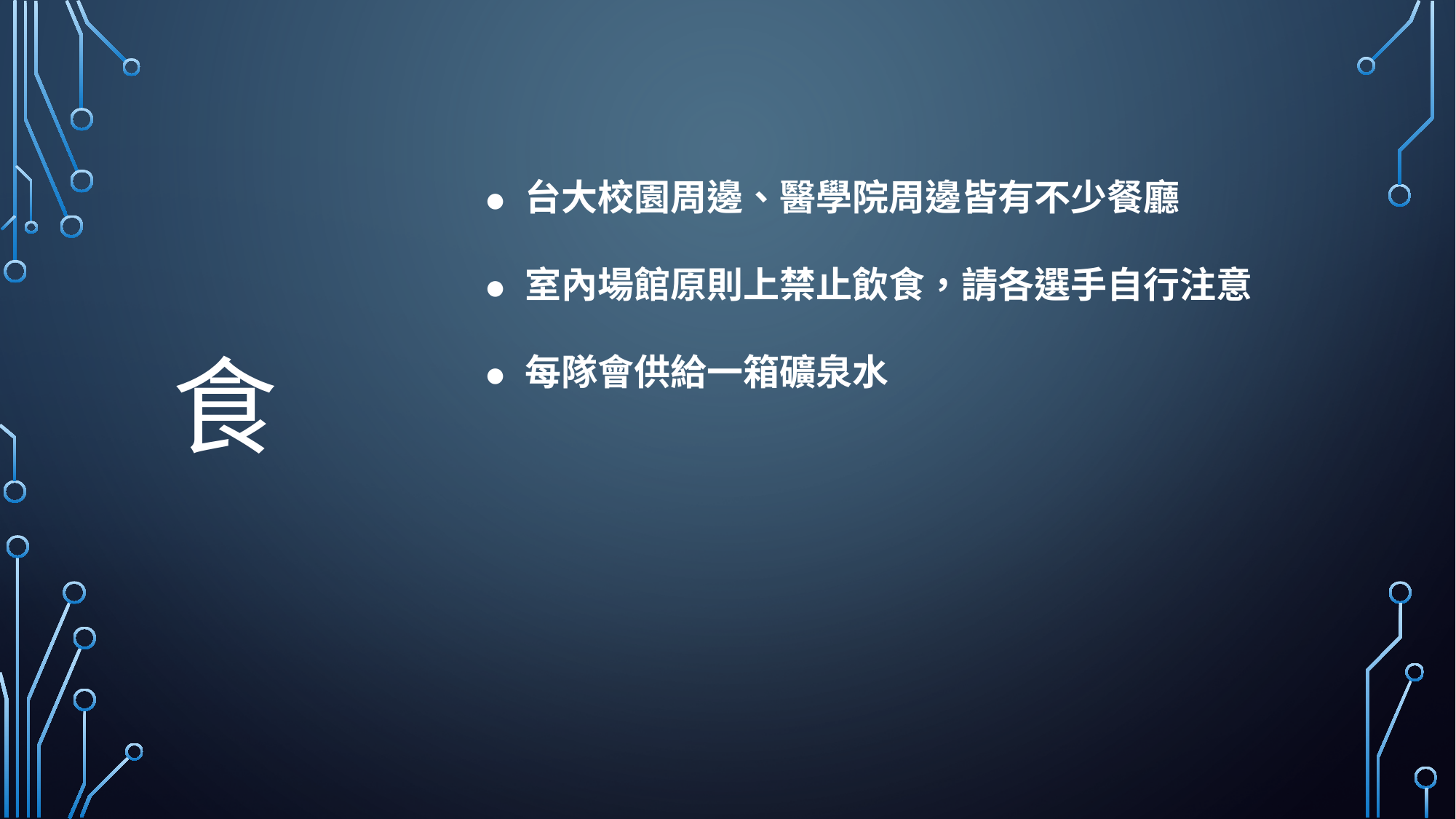

食
台大校園周邊、醫學院周邊皆有不少餐廳

室內場館原則上禁止飲食，請各選手自行注意

每隊會供給一箱礦泉水